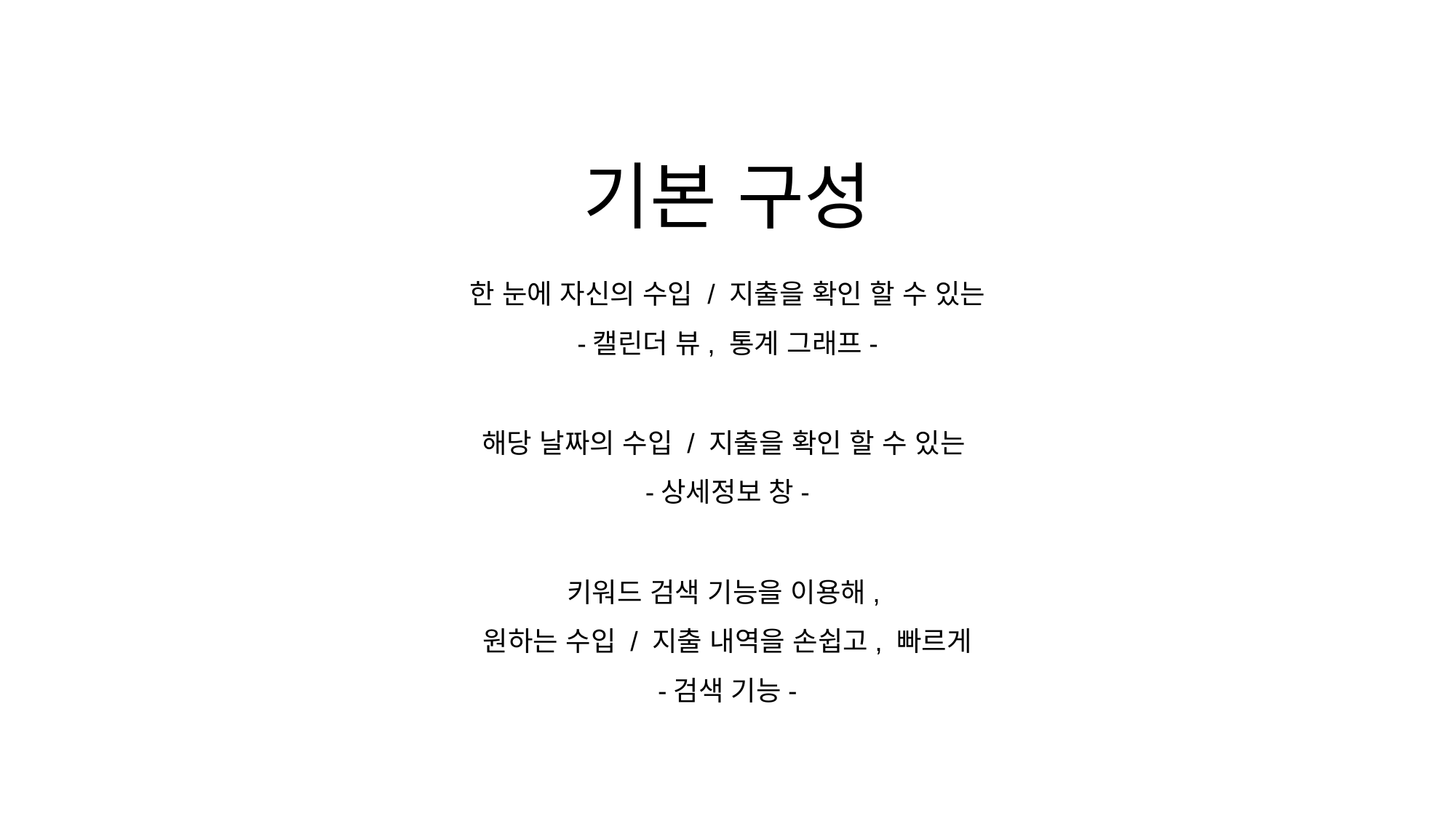

기본 구성
한 눈에 자신의 수입 / 지출을 확인 할 수 있는
-캘린더 뷰, 통계 그래프-
해당 날짜의 수입 / 지출을 확인 할 수 있는
-상세정보 창-
키워드 검색 기능을 이용해,
원하는 수입 / 지출 내역을 손쉽고, 빠르게
-검색 기능-